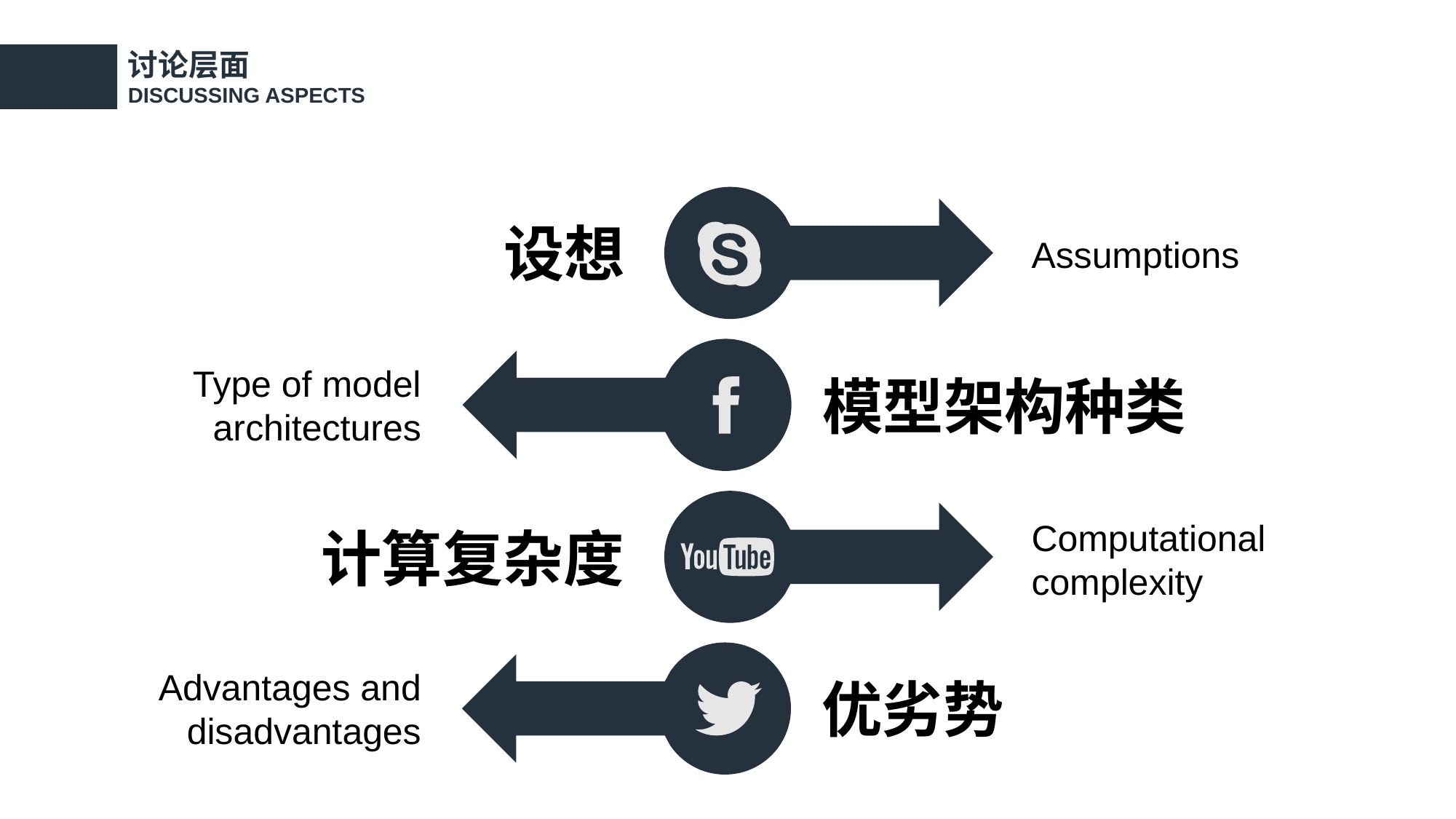

讨论层面
DISCUSSING ASPECTS

设想
Assumptions

Type of model architectures
模型架构种类

Computational complexity
计算复杂度

Advantages and disadvantages
优劣势